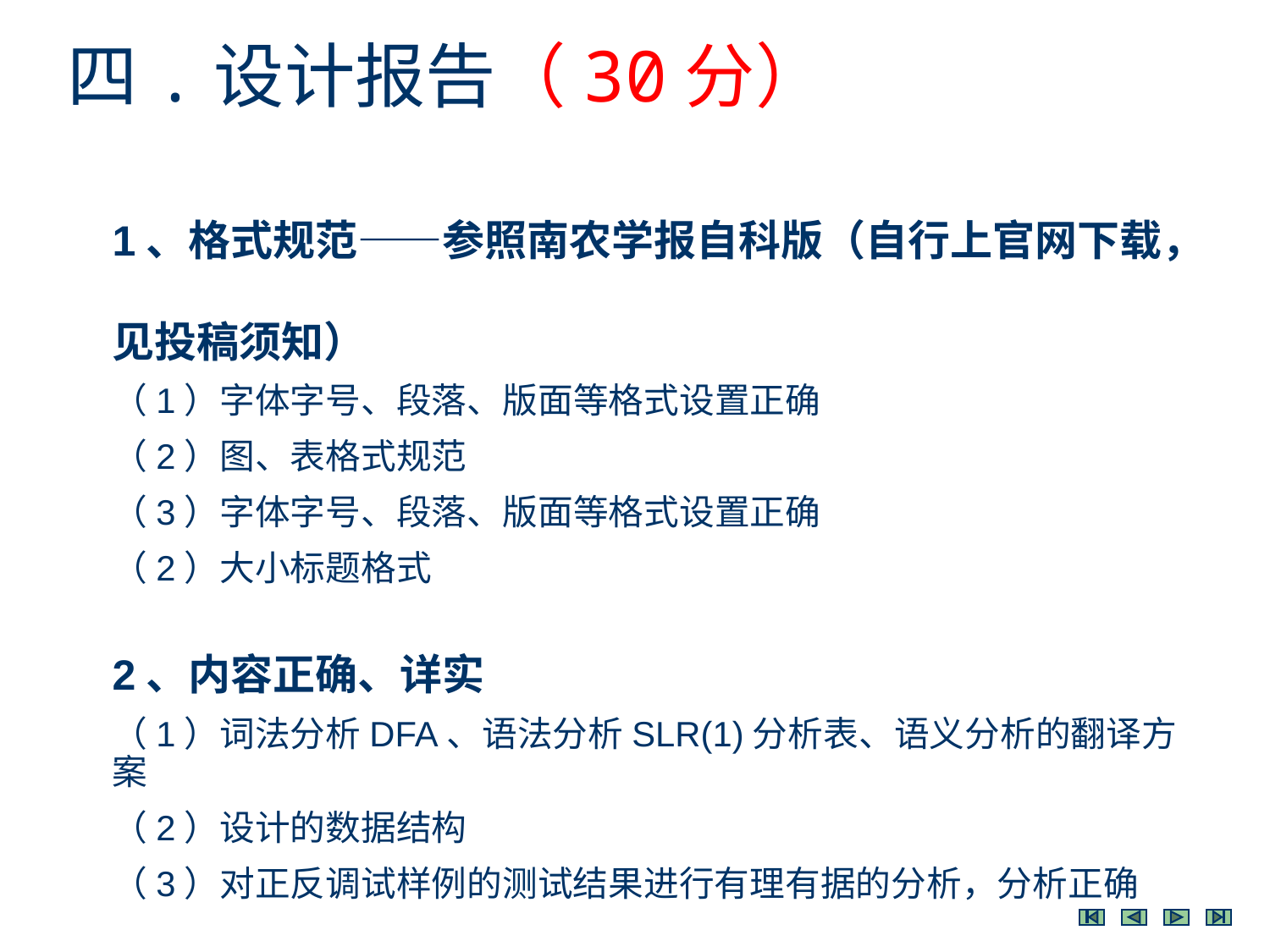

四.设计报告（30分）
1、格式规范——参照南农学报自科版（自行上官网下载，见投稿须知）
（1）字体字号、段落、版面等格式设置正确
（2）图、表格式规范
（3）字体字号、段落、版面等格式设置正确
（2）大小标题格式
2、内容正确、详实
（1）词法分析DFA、语法分析SLR(1)分析表、语义分析的翻译方案
（2）设计的数据结构
（3）对正反调试样例的测试结果进行有理有据的分析，分析正确